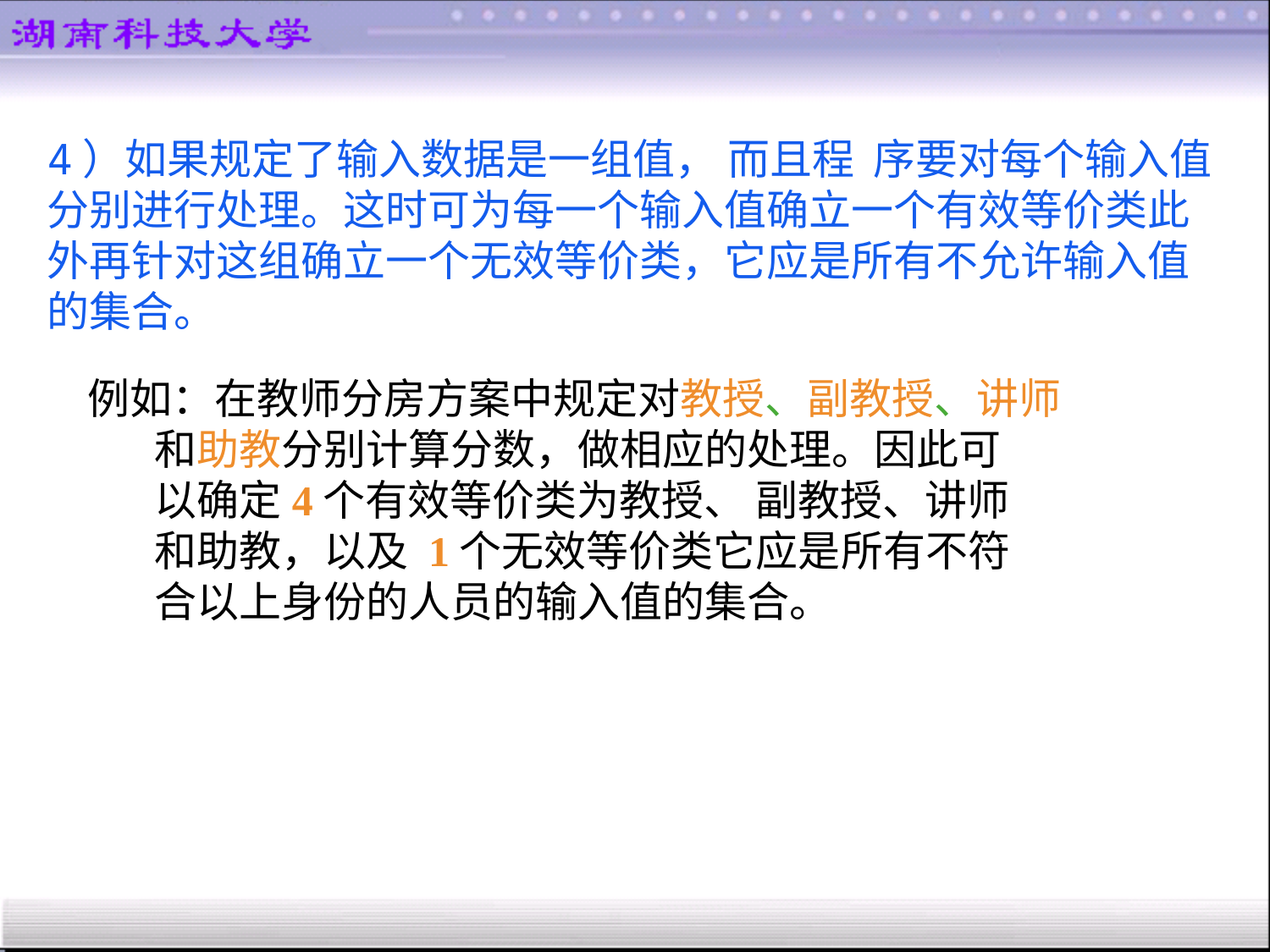

4）如果规定了输入数据是一组值， 而且程  序要对每个输入值分别进行处理。这时可为每一个输入值确立一个有效等价类此外再针对这组确立一个无效等价类，它应是所有不允许输入值的集合。
例如：在教师分房方案中规定对教授、副教授、讲师
      和助教分别计算分数，做相应的处理。因此可
      以确定4个有效等价类为教授、 副教授、讲师
      和助教，以及 1个无效等价类它应是所有不符
      合以上身份的人员的输入值的集合。